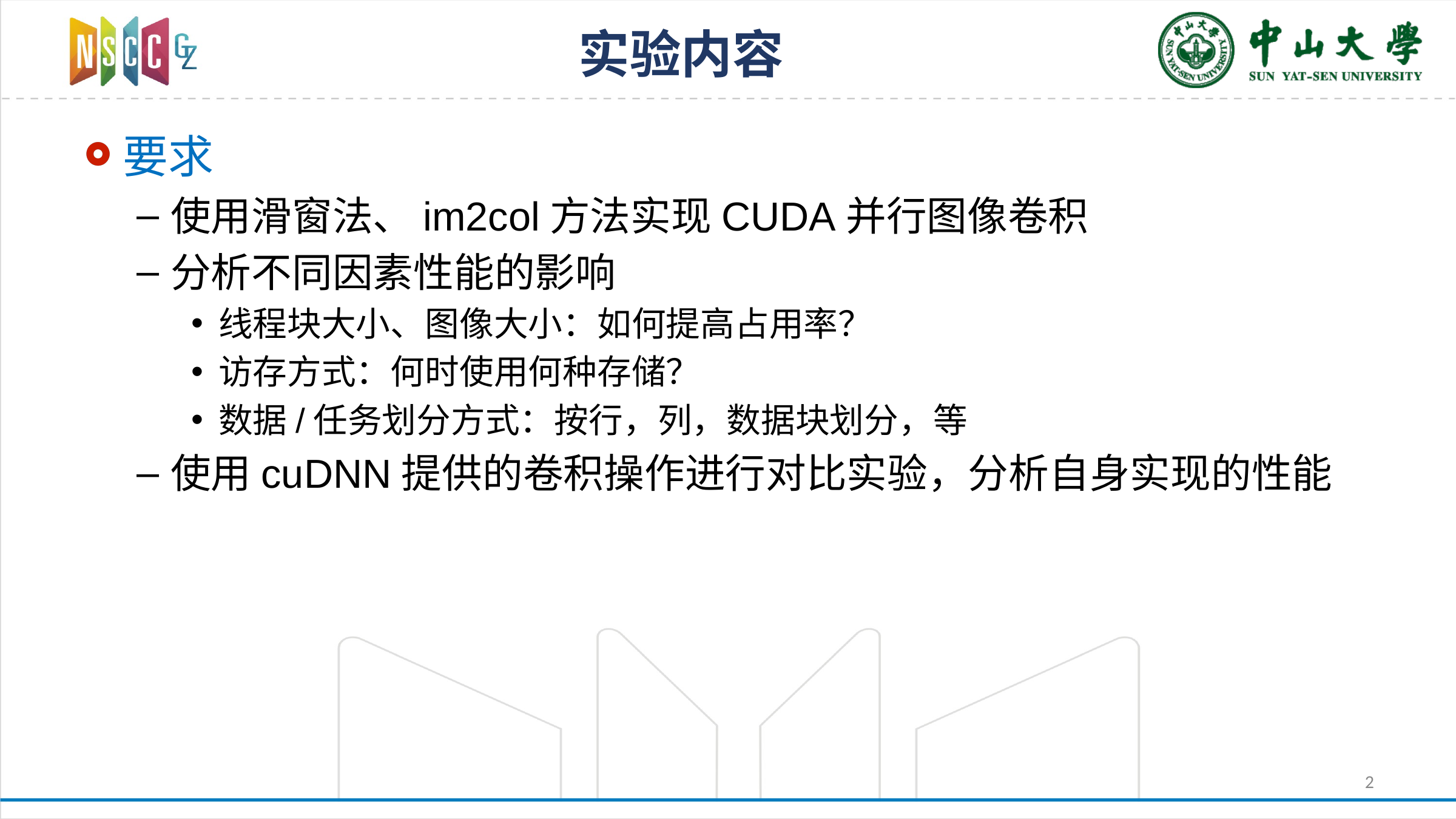

# 实验内容
要求
使用滑窗法、im2col方法实现CUDA并行图像卷积
分析不同因素性能的影响
线程块大小、图像大小：如何提高占用率？
访存方式：何时使用何种存储？
数据/任务划分方式：按行，列，数据块划分，等
使用cuDNN提供的卷积操作进行对比实验，分析自身实现的性能

2